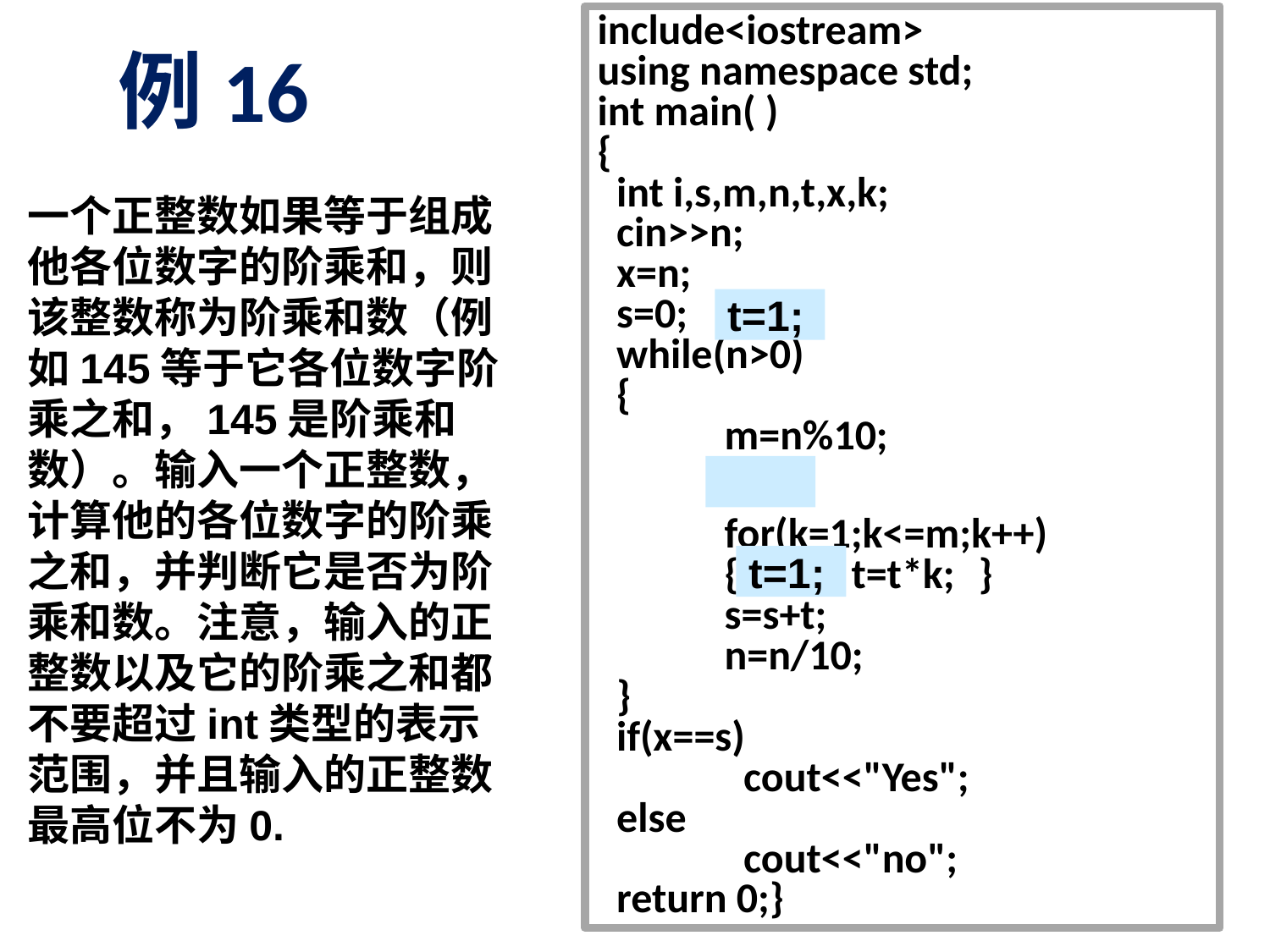

include<iostream>
using namespace std;
int main( )
{
  int i,s,m,n,t,x,k;
  cin>>n;
  x=n;
  s=0;
  while(n>0)
  {
	m=n%10;
	t=1;
	for(k=1;k<=m;k++)
	{	t=t*k; 	}
	s=s+t;
	n=n/10;
  }
  if(x==s)
	  cout<<"Yes";
  else
	  cout<<"no";
  return 0;}
例16
一个正整数如果等于组成他各位数字的阶乘和，则该整数称为阶乘和数（例如145等于它各位数字阶乘之和，145是阶乘和数）。输入一个正整数，计算他的各位数字的阶乘之和，并判断它是否为阶乘和数。注意，输入的正整数以及它的阶乘之和都不要超过int类型的表示范围，并且输入的正整数最高位不为0.
t=1;

t=1;